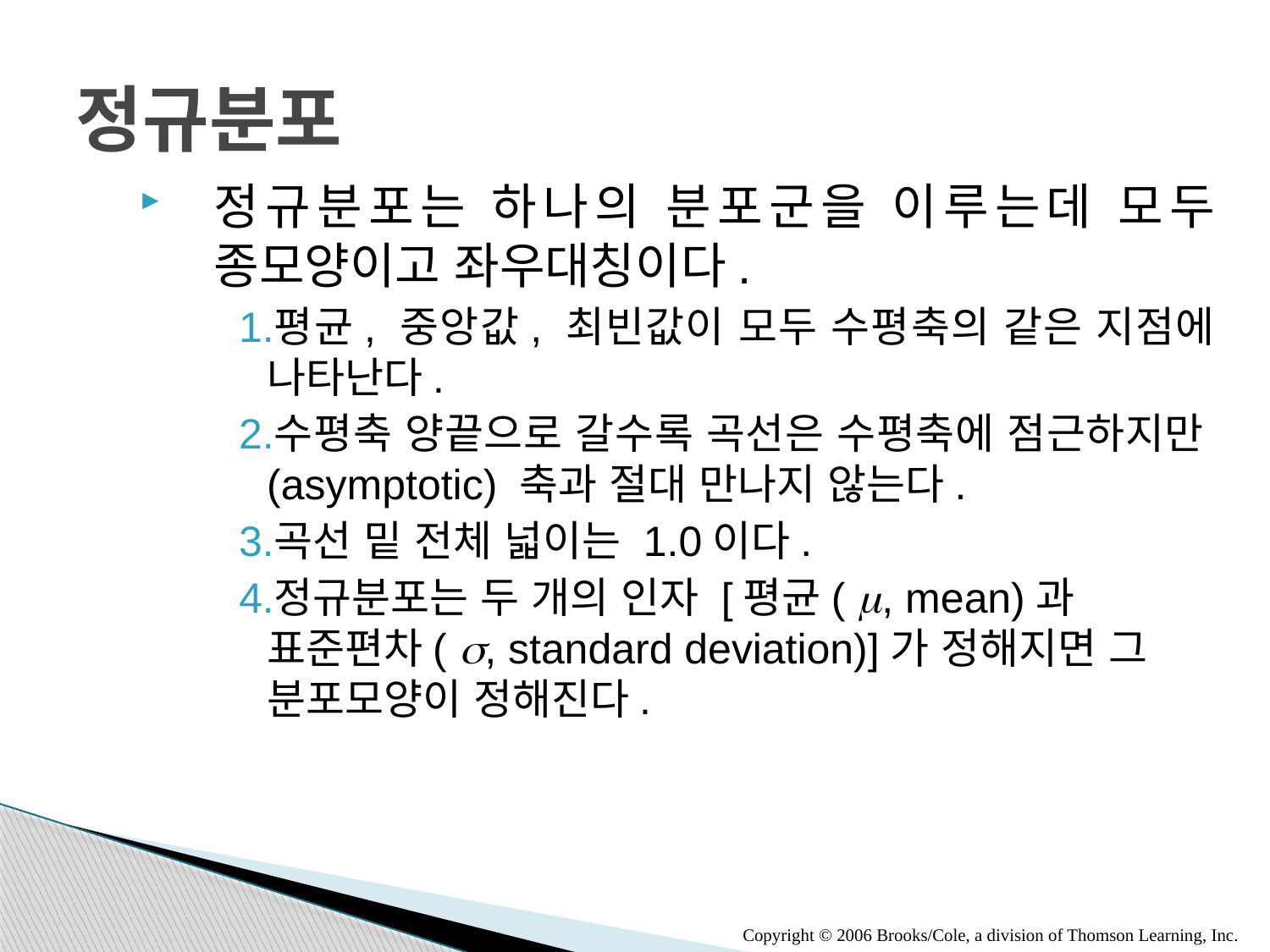

# 정규분포
정규분포는 하나의 분포군을 이루는데 모두 종모양이고 좌우대칭이다.
평균, 중앙값, 최빈값이 모두 수평축의 같은 지점에 나타난다.
수평축 양끝으로 갈수록 곡선은 수평축에 점근하지만(asymptotic) 축과 절대 만나지 않는다.
곡선 밑 전체 넓이는 1.0이다.
정규분포는 두 개의 인자 [평균( μ, mean)과 표준편차( σ, standard deviation)]가 정해지면 그 분포모양이 정해진다.